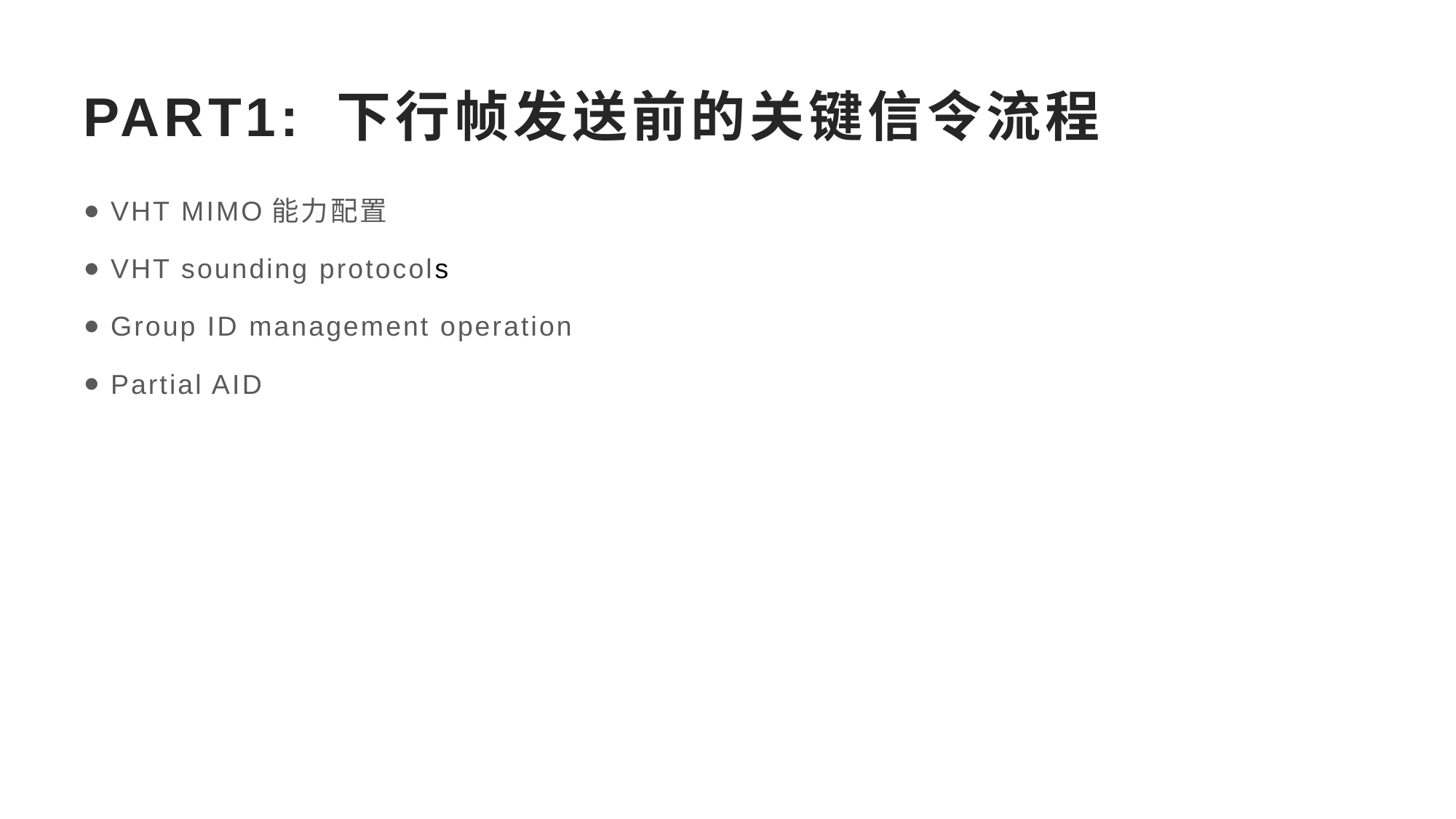

# PART1: 下行帧发送前的关键信令流程
VHT MIMO能力配置
VHT sounding protocols
Group ID management operation
Partial AID